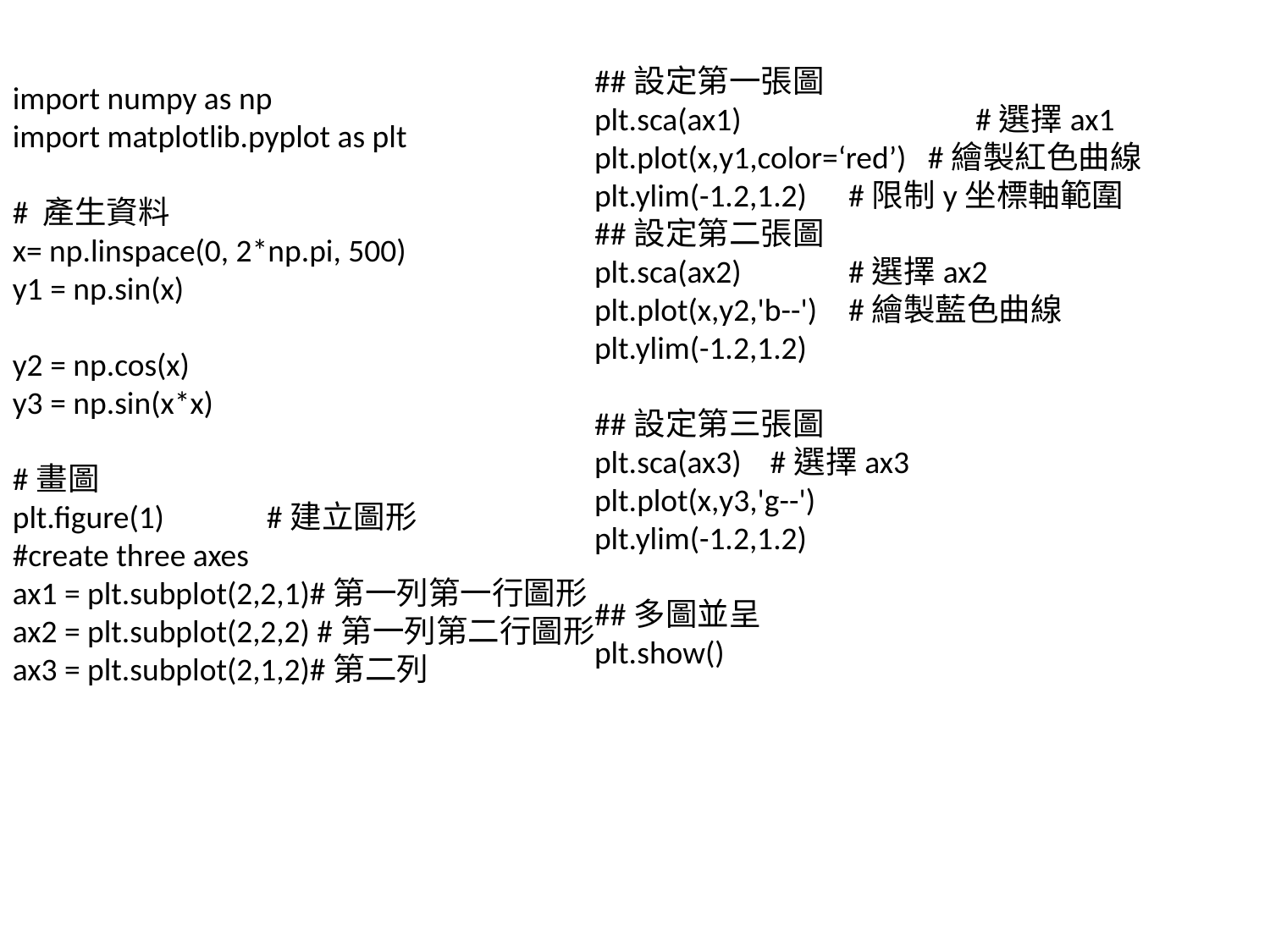

##設定第一張圖
plt.sca(ax1)		#選擇ax1
plt.plot(x,y1,color=‘red’)   #繪製紅色曲線
plt.ylim(-1.2,1.2)	#限制y坐標軸範圍
##設定第二張圖
plt.sca(ax2)	#選擇ax2
plt.plot(x,y2,'b--')	#繪製藍色曲線
plt.ylim(-1.2,1.2)

##設定第三張圖
plt.sca(ax3)    #選擇ax3
plt.plot(x,y3,'g--')
plt.ylim(-1.2,1.2)

##多圖並呈
plt.show()
import numpy as np
import matplotlib.pyplot as plt

# 產生資料
x= np.linspace(0, 2*np.pi, 500)
y1 = np.sin(x)
y2 = np.cos(x)
y3 = np.sin(x*x)

#畫圖
plt.figure(1)	#建立圖形
#create three axes
ax1 = plt.subplot(2,2,1)#第一列第一行圖形
ax2 = plt.subplot(2,2,2) #第一列第二行圖形
ax3 = plt.subplot(2,1,2)#第二列